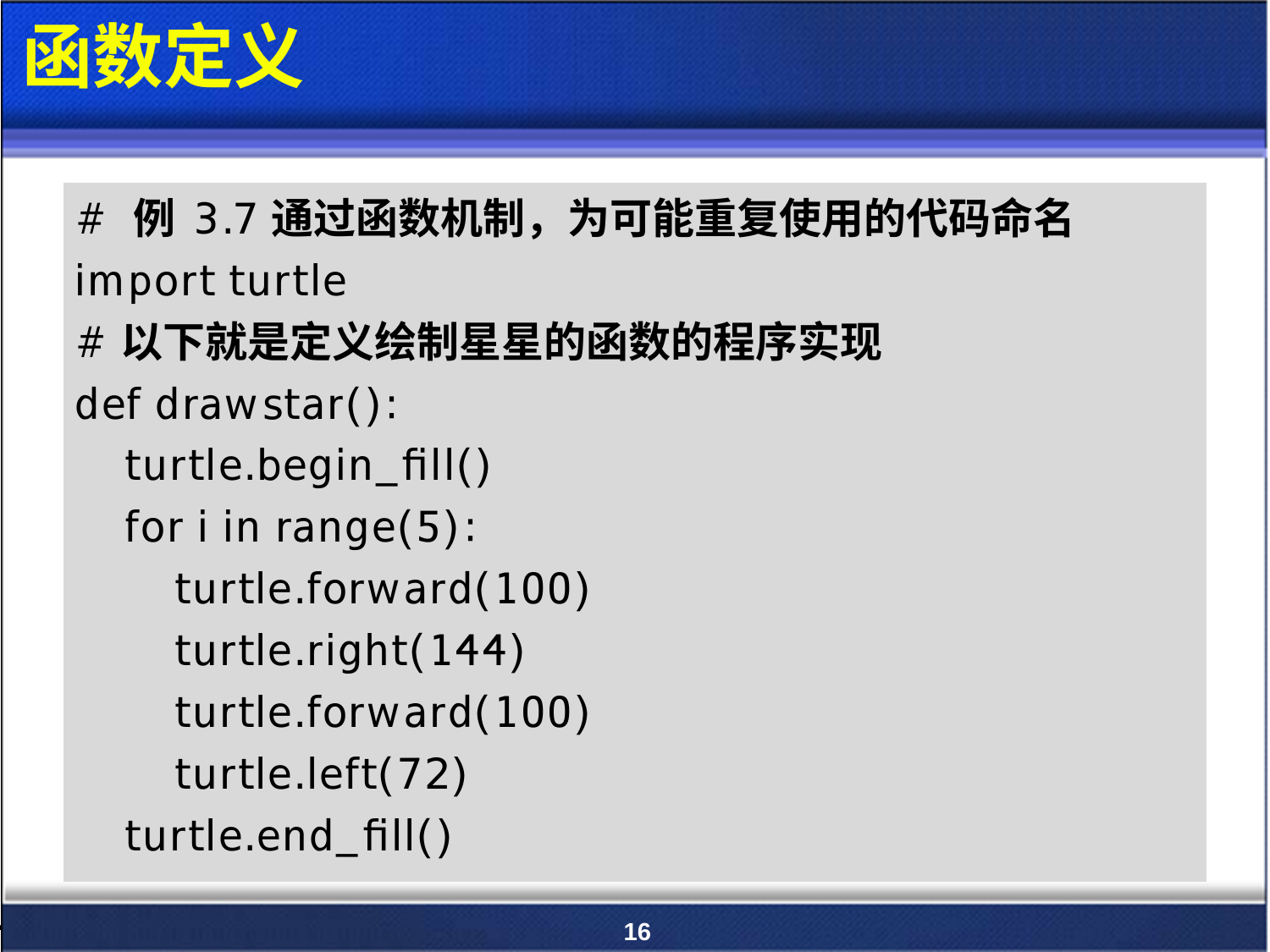

# 函数定义
# 例 3.7通过函数机制，为可能重复使用的代码命名
import turtle
#以下就是定义绘制星星的函数的程序实现
def drawstar():
    turtle.begin_fill()
    for i in range(5):
        turtle.forward(100)
        turtle.right(144)
        turtle.forward(100)
        turtle.left(72)
    turtle.end_fill()

16